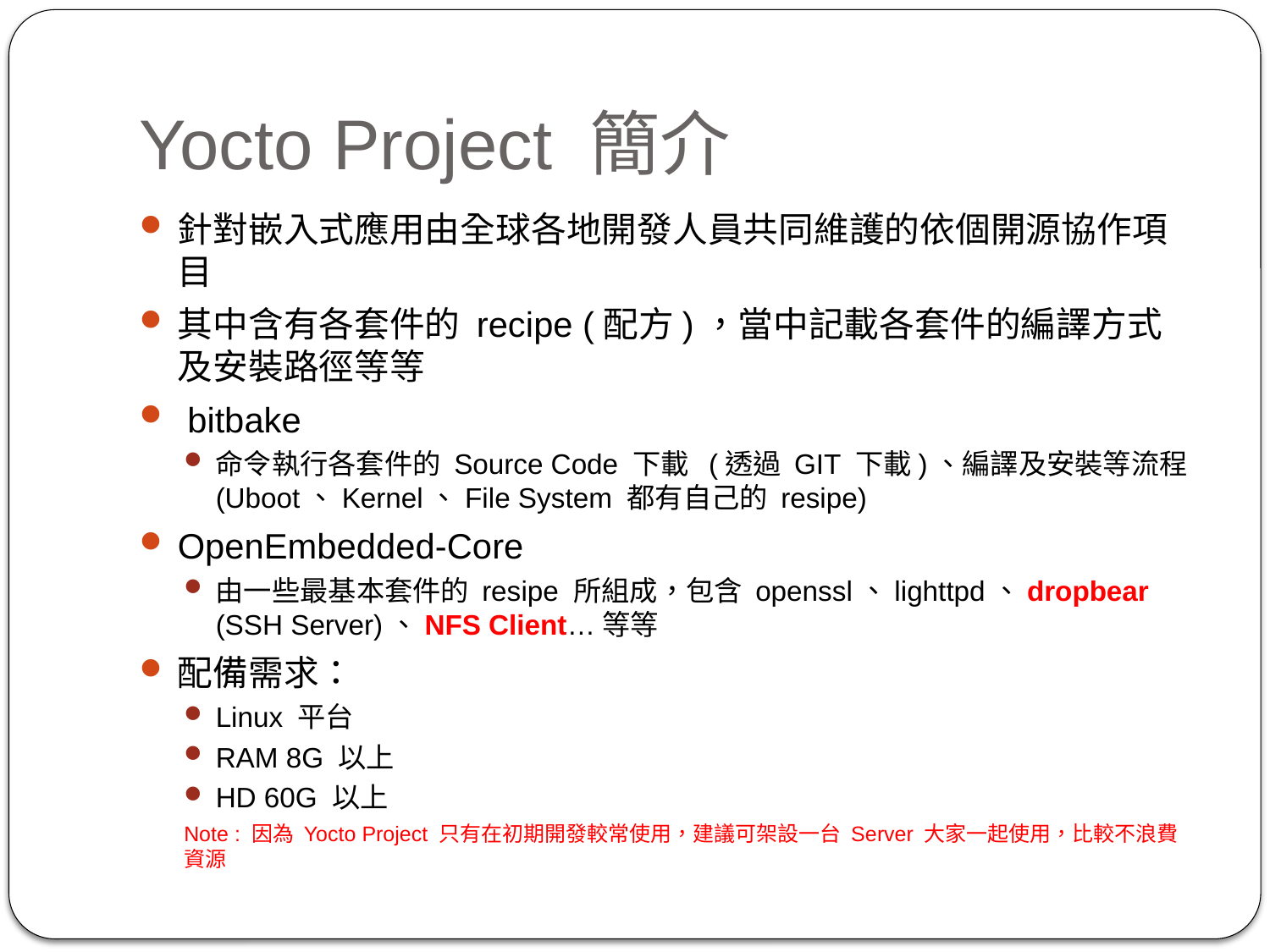

# Yocto Project 簡介
針對嵌入式應用由全球各地開發人員共同維護的依個開源協作項目
其中含有各套件的 recipe (配方)，當中記載各套件的編譯方式及安裝路徑等等
 bitbake
命令執行各套件的 Source Code 下載  (透過 GIT 下載)、編譯及安裝等流程 (Uboot、Kernel、File System 都有自己的 resipe)
OpenEmbedded-Core
由一些最基本套件的 resipe 所組成，包含 openssl、lighttpd、dropbear (SSH Server)、NFS Client…等等
配備需求：
Linux 平台
RAM 8G 以上
HD 60G 以上
Note : 因為 Yocto Project 只有在初期開發較常使用，建議可架設一台 Server 大家一起使用，比較不浪費資源